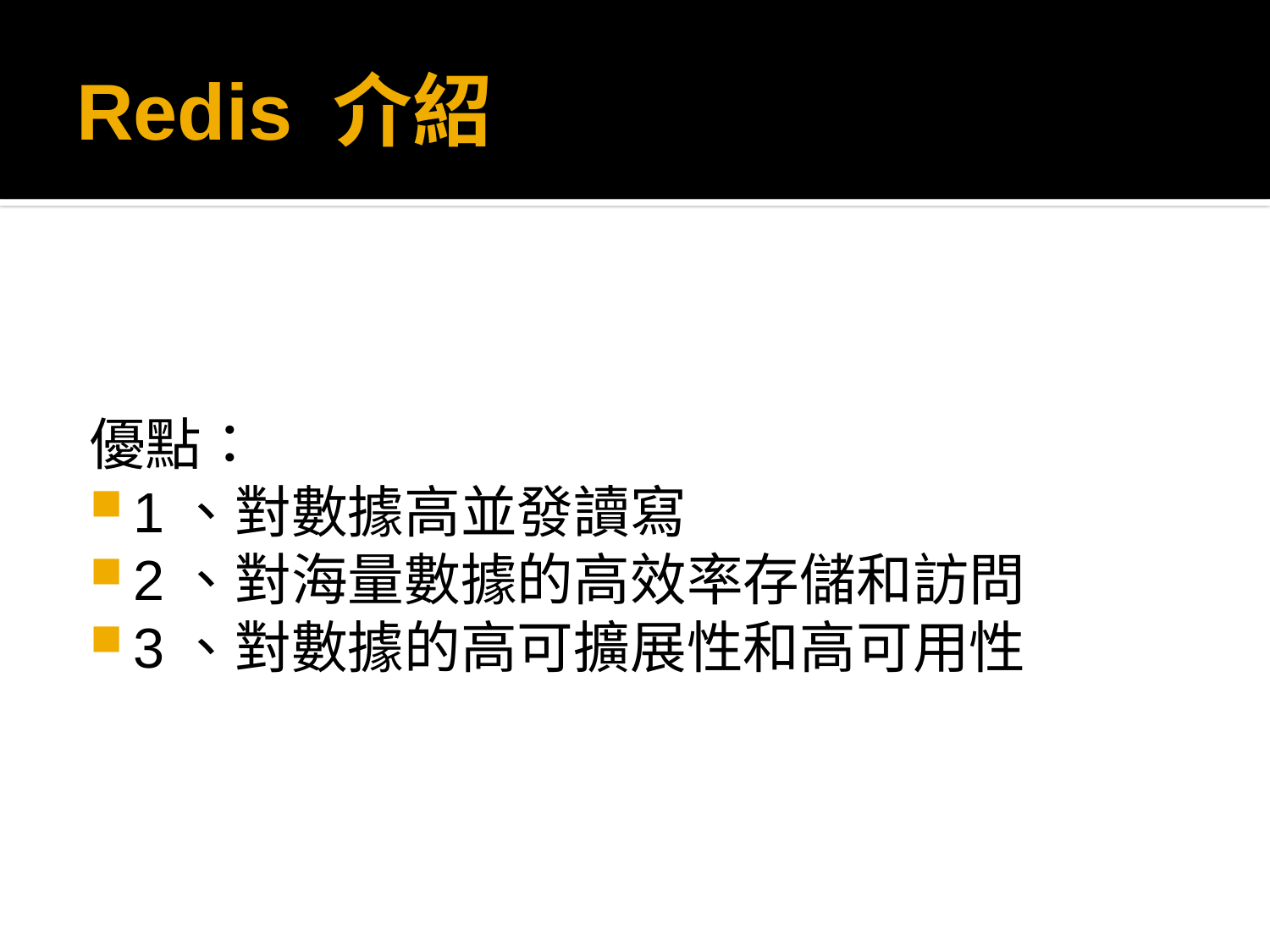

# Redis 介紹
優點：
1、對數據高並發讀寫
2、對海量數據的高效率存儲和訪問
3、對數據的高可擴展性和高可用性